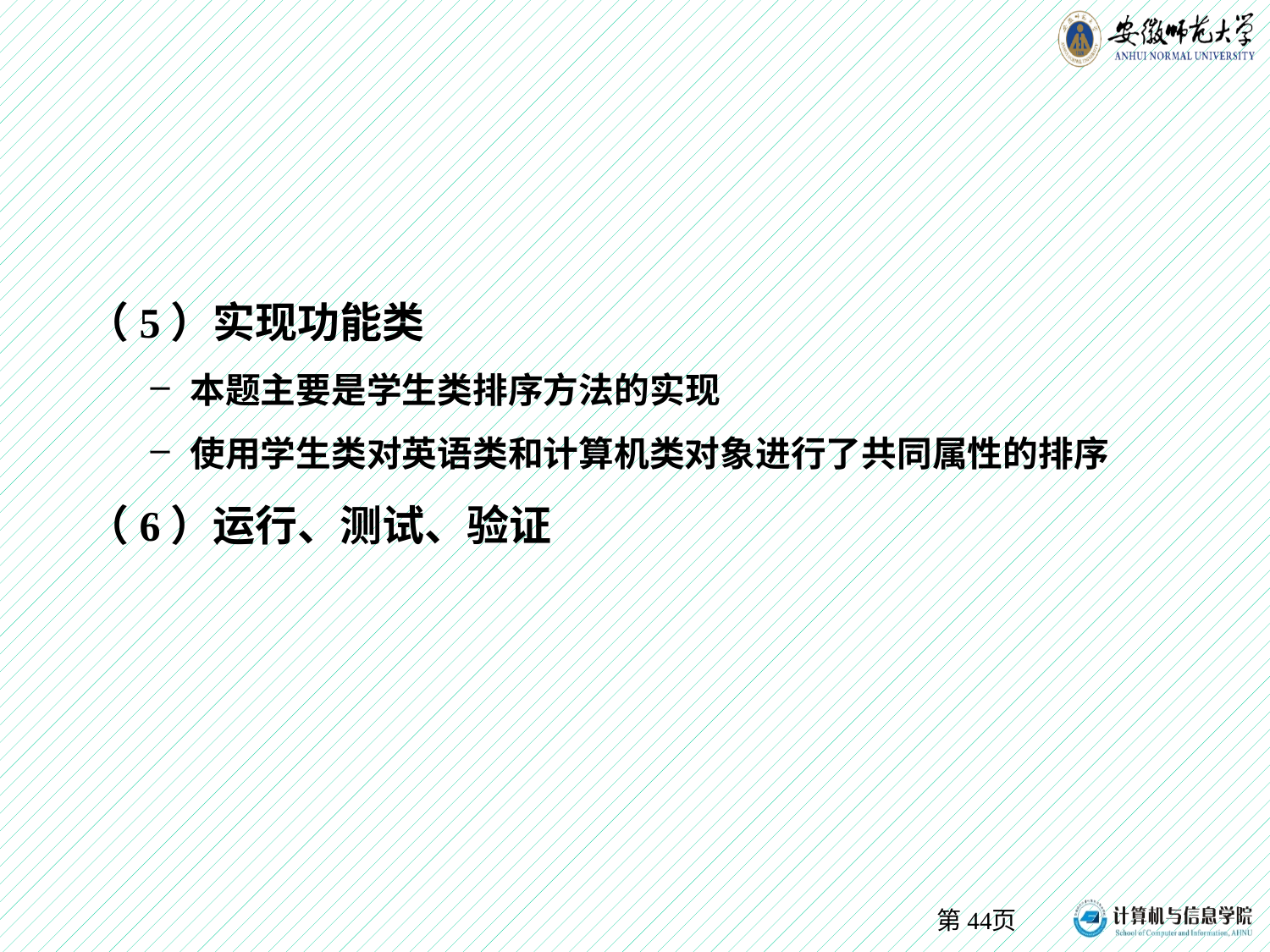

#
（5）实现功能类
本题主要是学生类排序方法的实现
使用学生类对英语类和计算机类对象进行了共同属性的排序
（6）运行、测试、验证

第44页